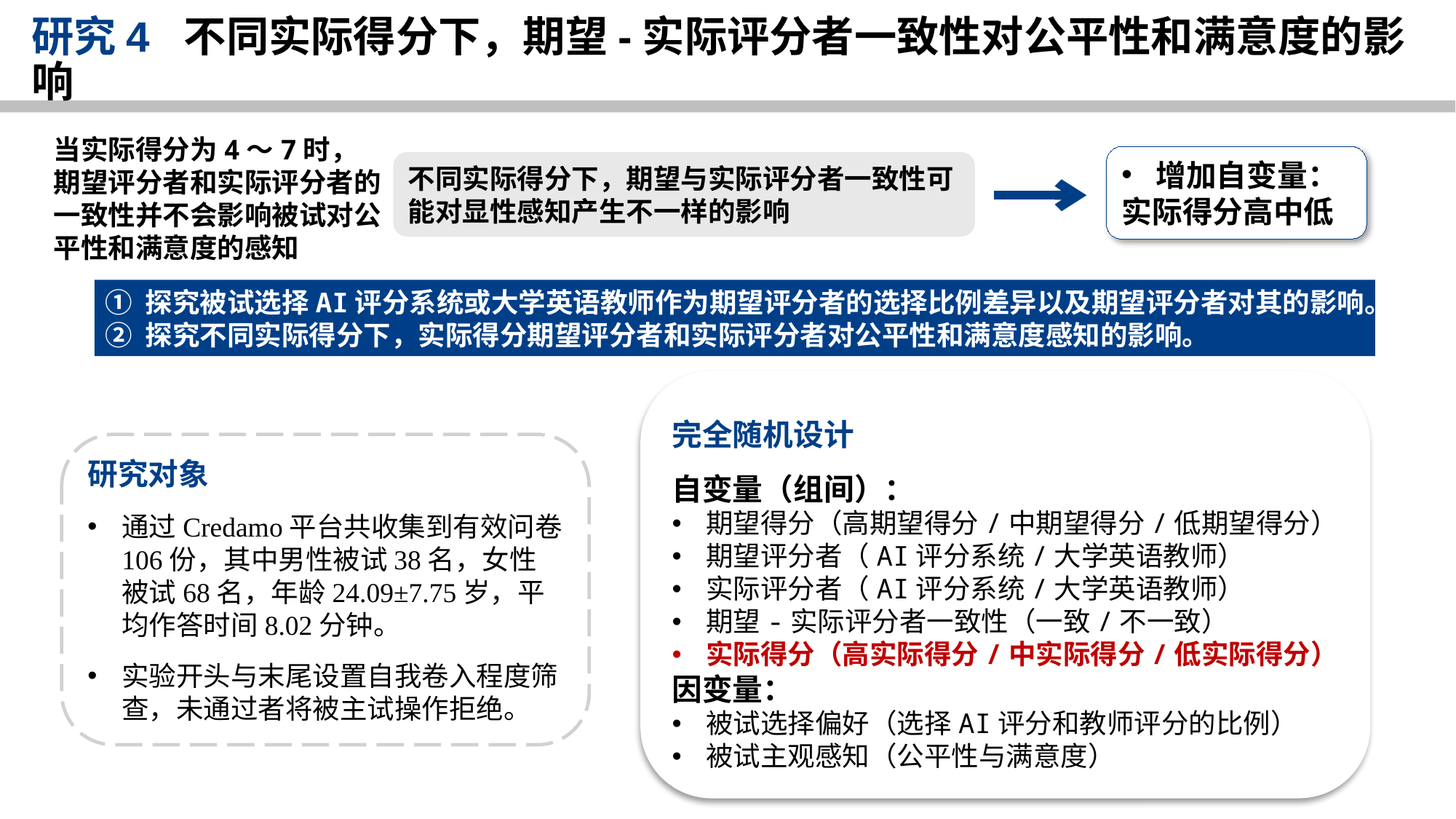

# 研究4  不同实际得分下，期望-实际评分者一致性对公平性和满意度的影响
当实际得分为4～7时，期望评分者和实际评分者的一致性并不会影响被试对公平性和满意度的感知
增加自变量：
实际得分高中低
不同实际得分下，期望与实际评分者一致性可能对显性感知产生不一样的影响
① 探究被试选择AI评分系统或大学英语教师作为期望评分者的选择比例差异以及期望评分者对其的影响。
② 探究不同实际得分下，实际得分期望评分者和实际评分者对公平性和满意度感知的影响。
完全随机设计
自变量（组间）：
期望得分（高期望得分/中期望得分/低期望得分）
期望评分者（AI评分系统/大学英语教师）
实际评分者（AI评分系统/大学英语教师）
期望-实际评分者一致性（一致/不一致）
实际得分（高实际得分/中实际得分/低实际得分）
因变量：
被试选择偏好（选择AI评分和教师评分的比例）
被试主观感知（公平性与满意度）
研究对象
通过Credamo平台共收集到有效问卷106份，其中男性被试38名，女性被试68名，年龄24.09±7.75岁，平均作答时间8.02分钟。
实验开头与末尾设置自我卷入程度筛查，未通过者将被主试操作拒绝。